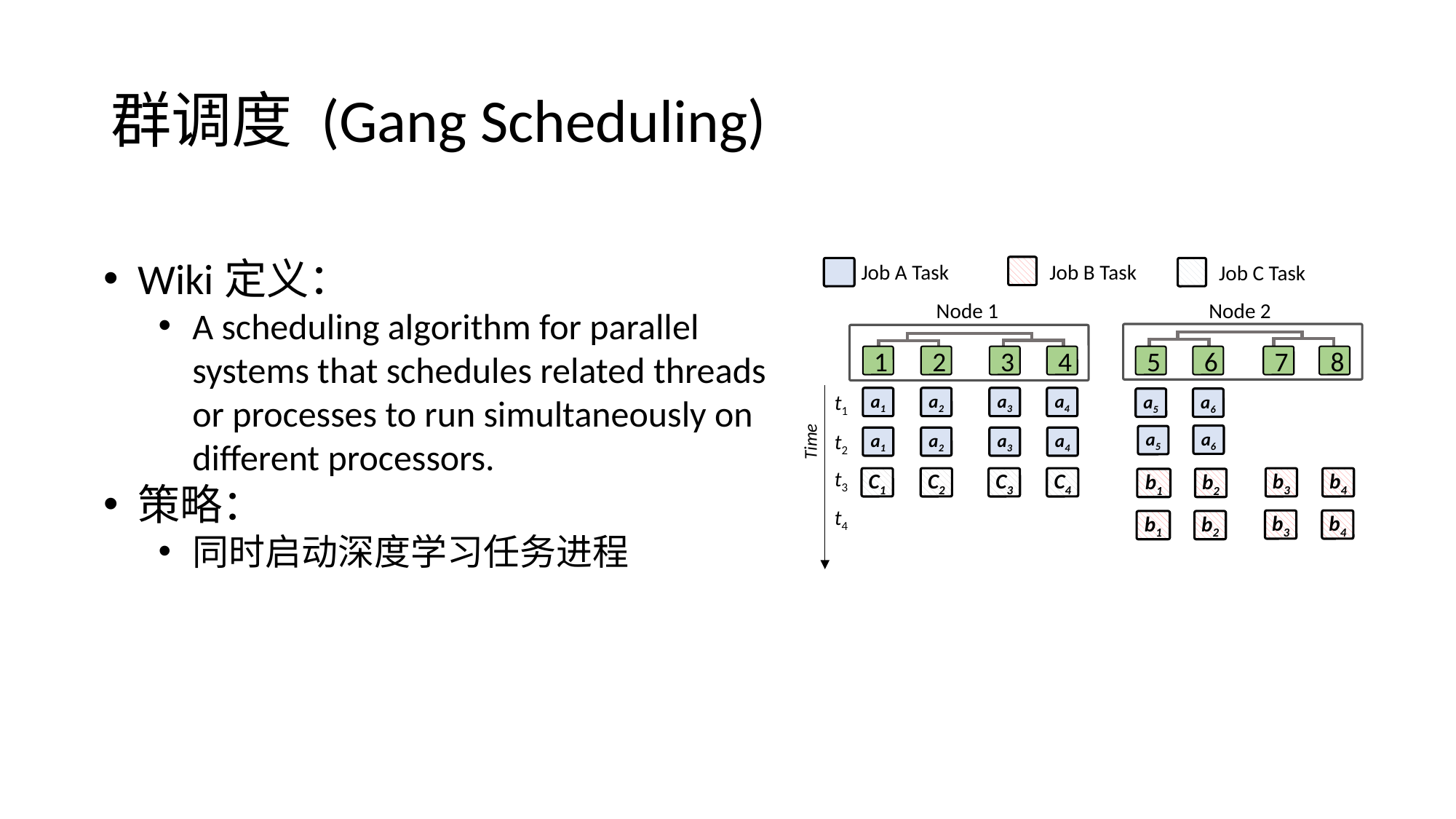

# 群调度 (Gang Scheduling)
Wiki定义：
A scheduling algorithm for parallel systems that schedules related threads or processes to run simultaneously on different processors.
策略：
同时启动深度学习任务进程

Job B Task
Job A Task
Job C Task

Node 1
Node 2

1
2
3
4
5
6
7
8
t1
a1
a2
a3
a4
a5
a6
t2
Time
a6
a5
a1
a2
a3
a4
t3
C1
C2
C3
C4
b3
b4
b2
b1
t4
b3
b4
b2
b1